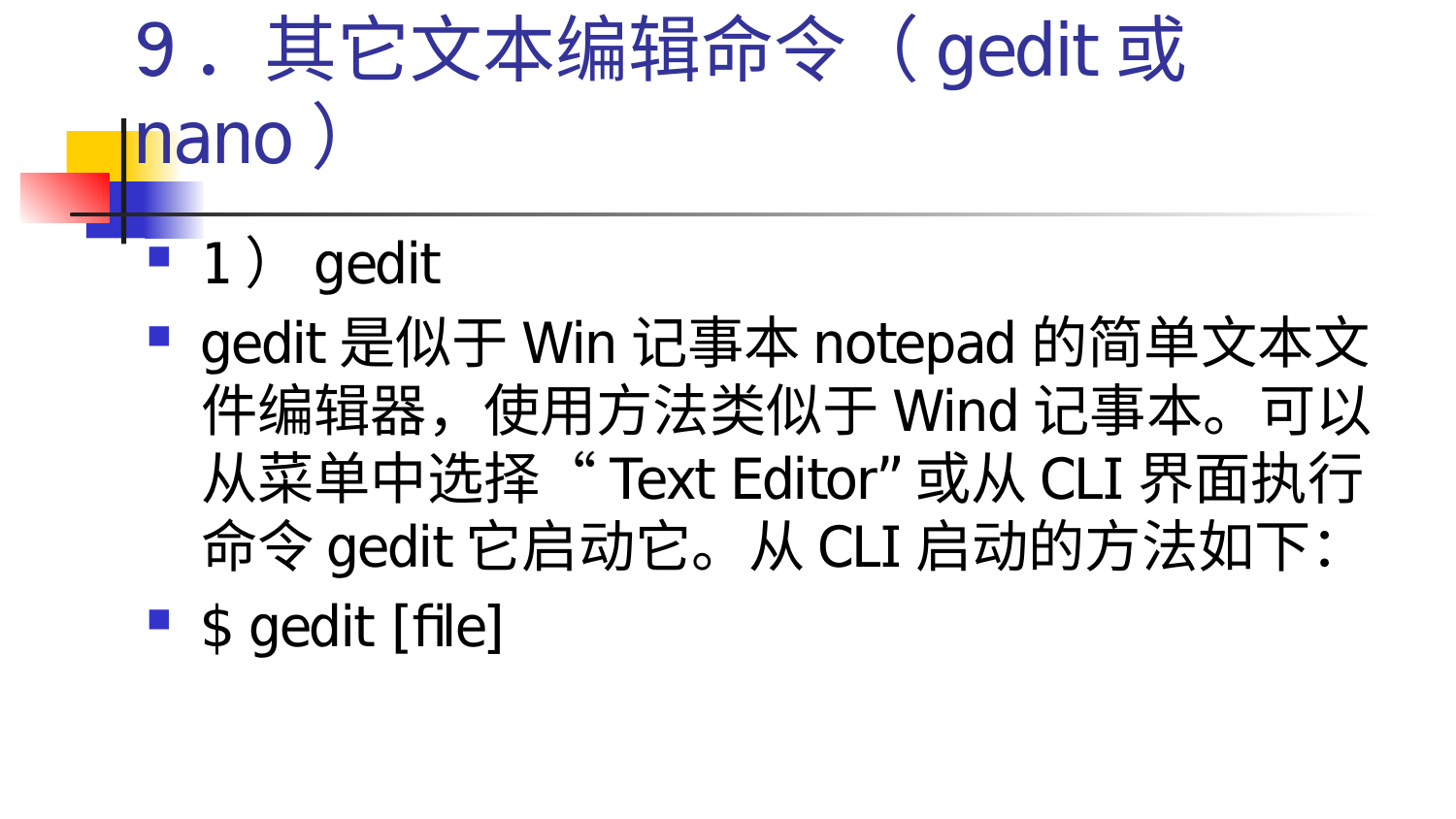

# 9．其它文本编辑命令（gedit或nano）
1）gedit
gedit是似于Win记事本notepad的简单文本文件编辑器，使用方法类似于Wind记事本。可以从菜单中选择“Text Editor”或从CLI界面执行命令gedit它启动它。从CLI启动的方法如下：
$ gedit [file]